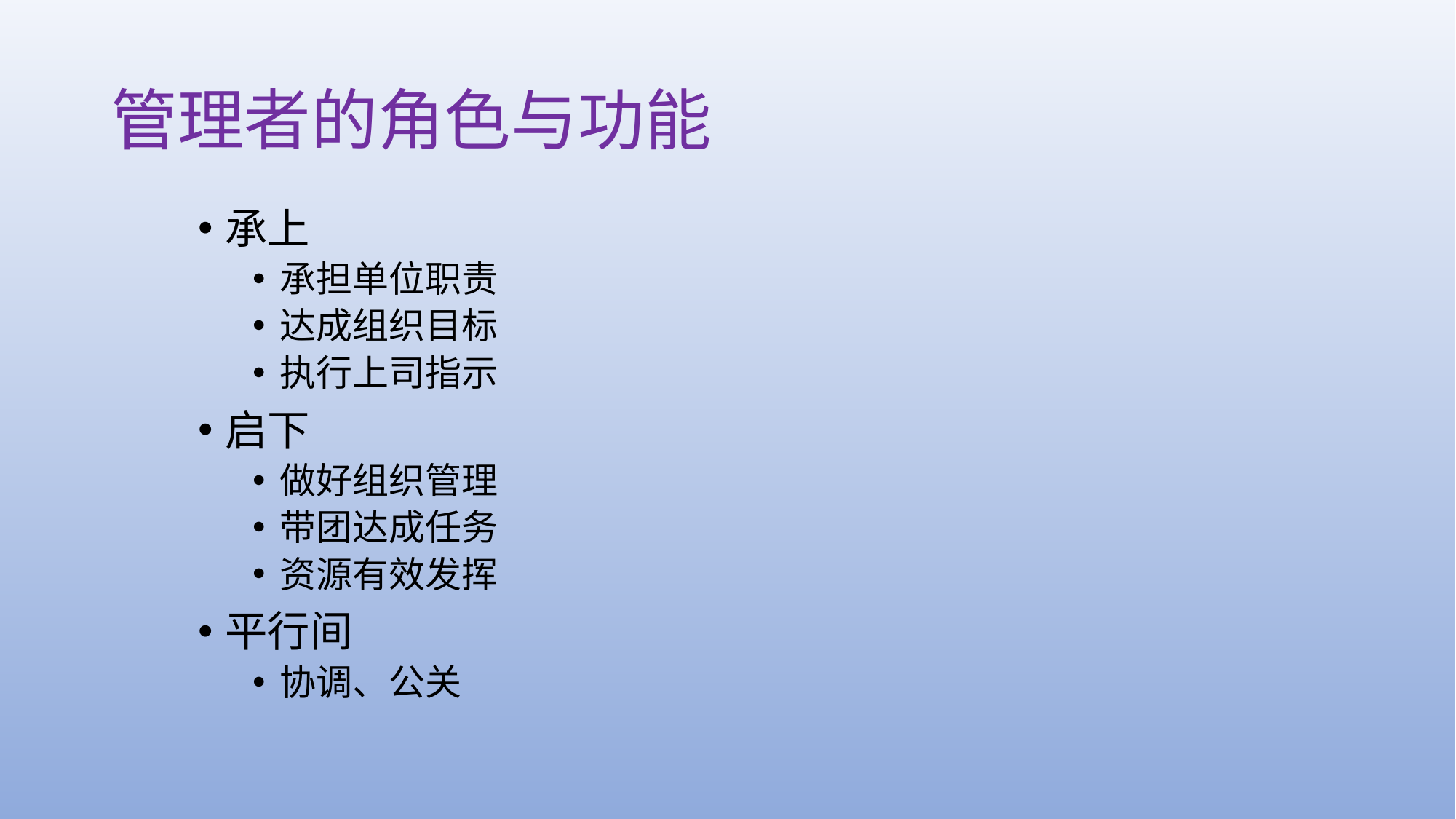

# 管理者的角色与功能
承上
承担单位职责
达成组织目标
执行上司指示
启下
做好组织管理
带团达成任务
资源有效发挥
平行间
协调、公关